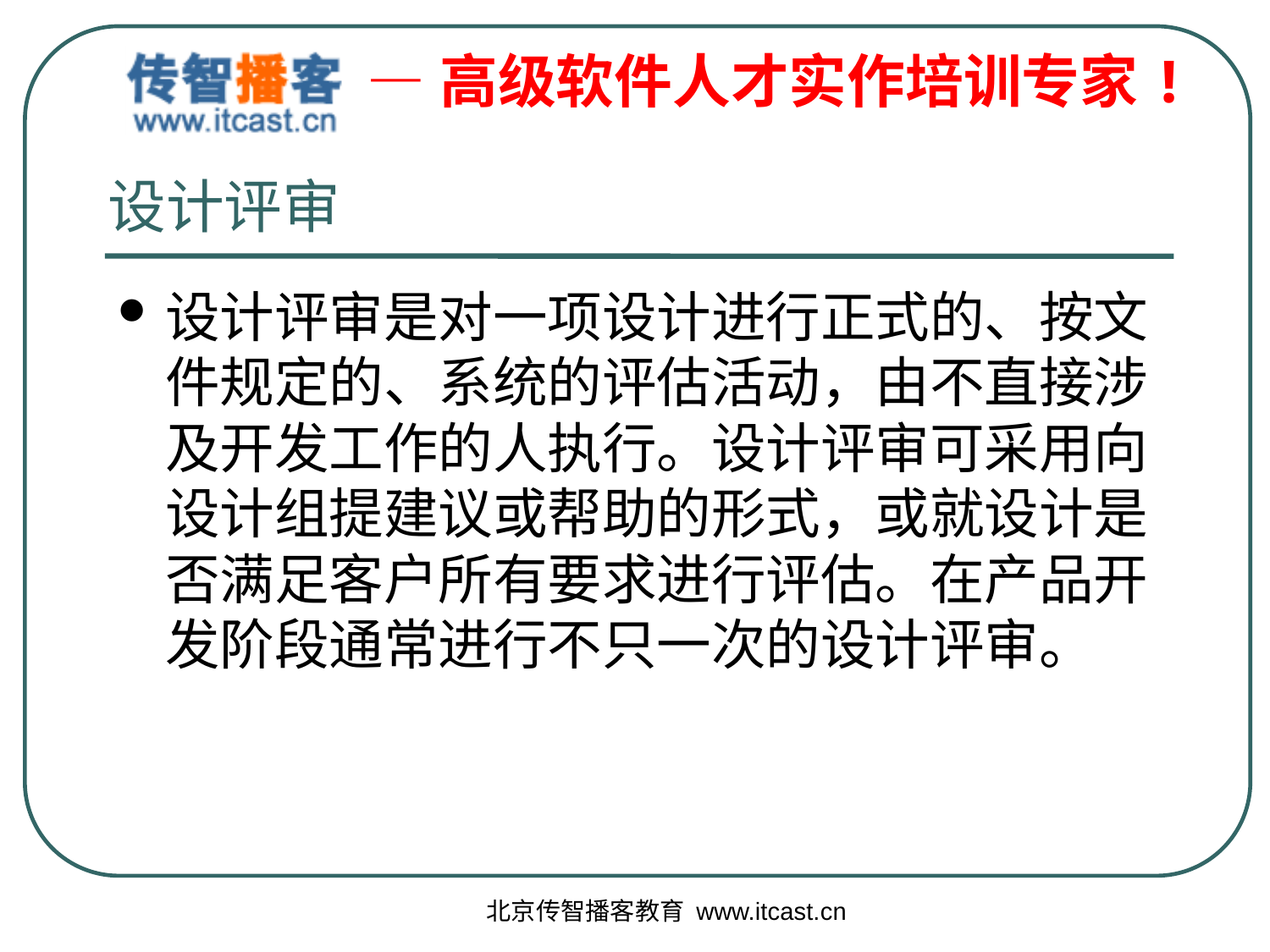

# 设计评审
设计评审是对一项设计进行正式的、按文件规定的、系统的评估活动，由不直接涉及开发工作的人执行。设计评审可采用向设计组提建议或帮助的形式，或就设计是否满足客户所有要求进行评估。在产品开发阶段通常进行不只一次的设计评审。
北京传智播客教育 www.itcast.cn